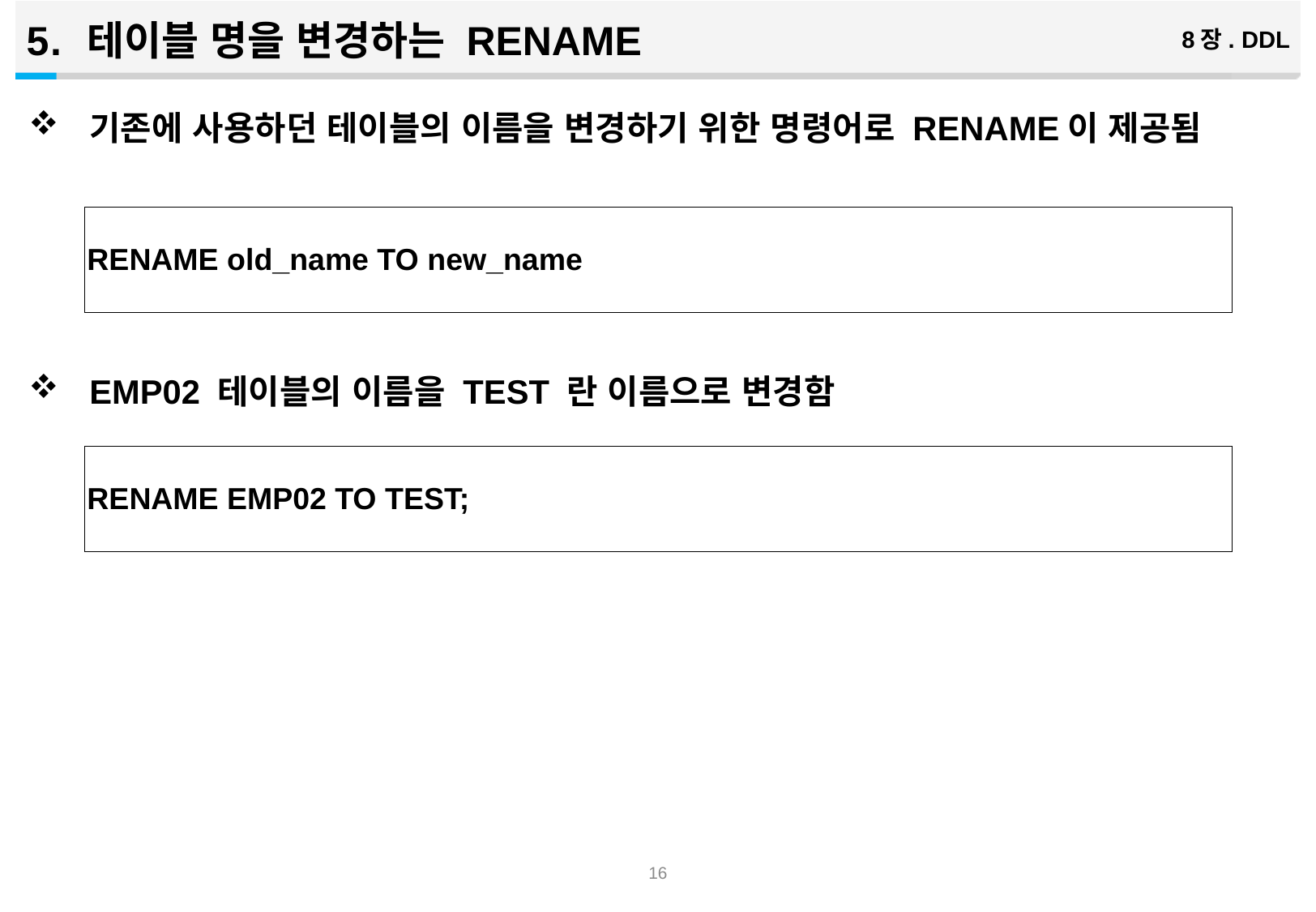

테이블 명을 변경하는 RENAME
8장. DDL
기존에 사용하던 테이블의 이름을 변경하기 위한 명령어로 RENAME이 제공됨

EMP02 테이블의 이름을 TEST 란 이름으로 변경함
| RENAME old\_name TO new\_name |
| --- |
| RENAME EMP02 TO TEST; |
| --- |
16